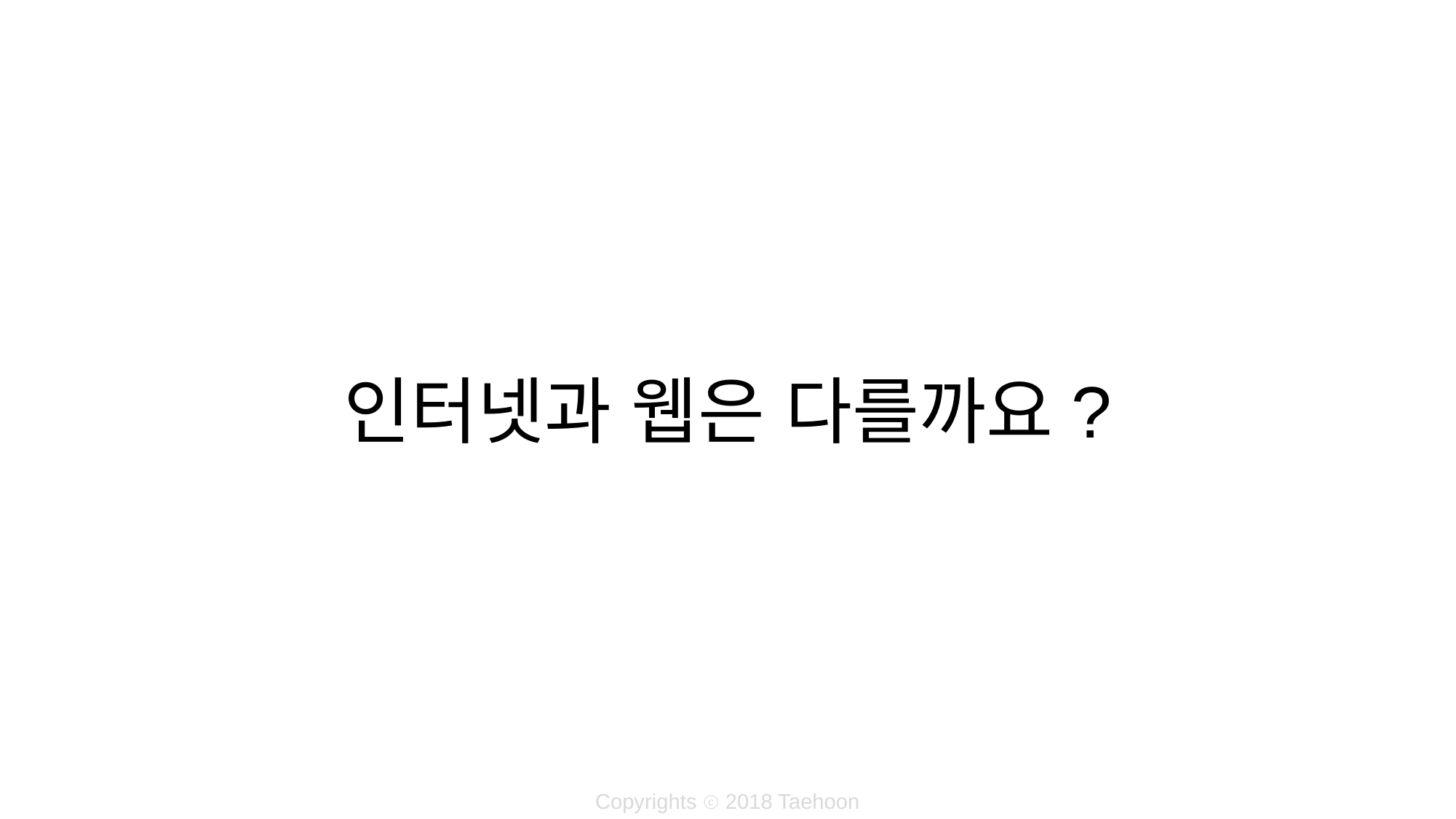

인터넷과 웹은 다를까요?
Copyrights ⓒ 2018 Taehoon